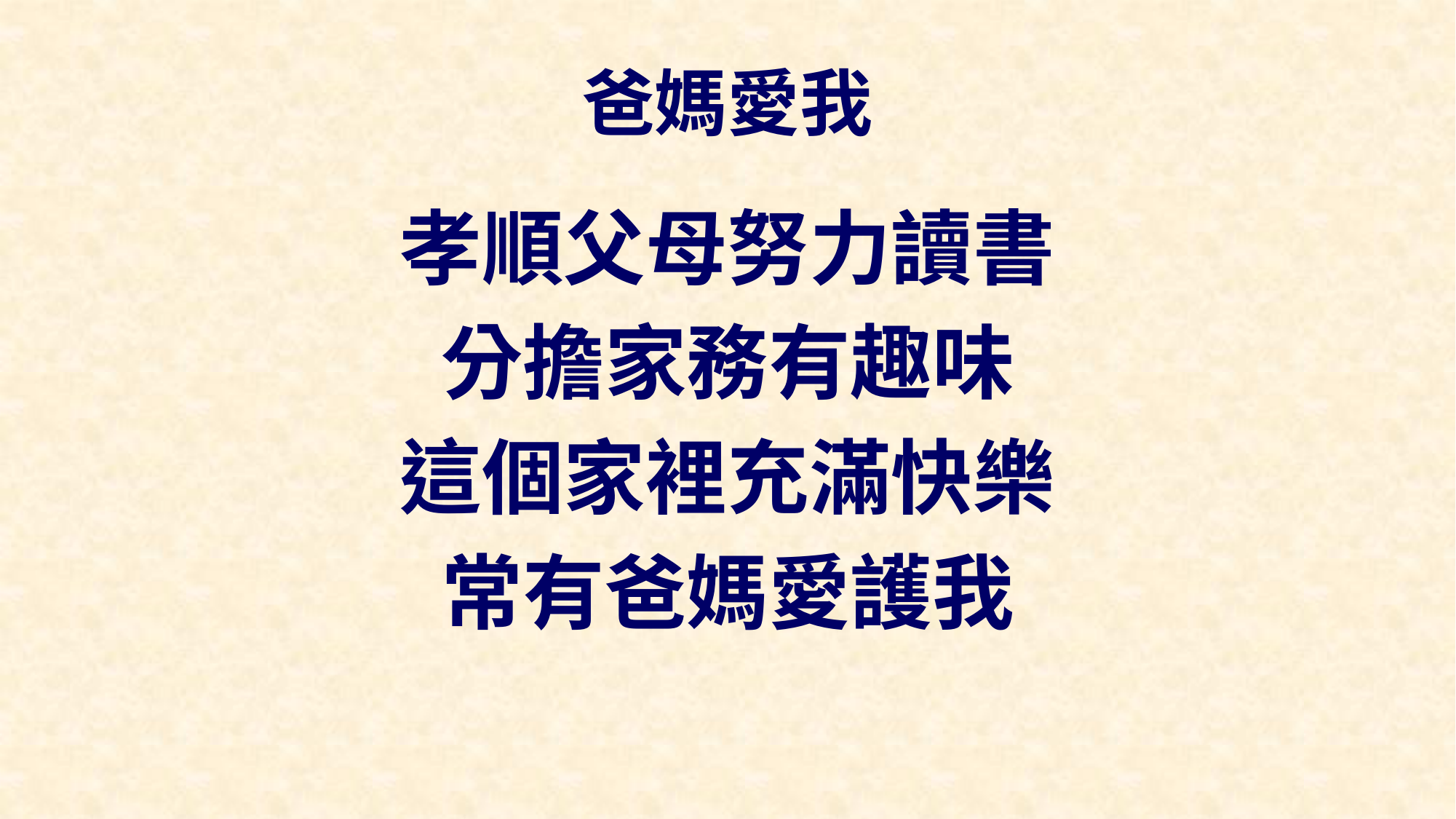

# 爸媽愛我
孝順父母努力讀書
分擔家務有趣味
這個家裡充滿快樂
常有爸媽愛護我